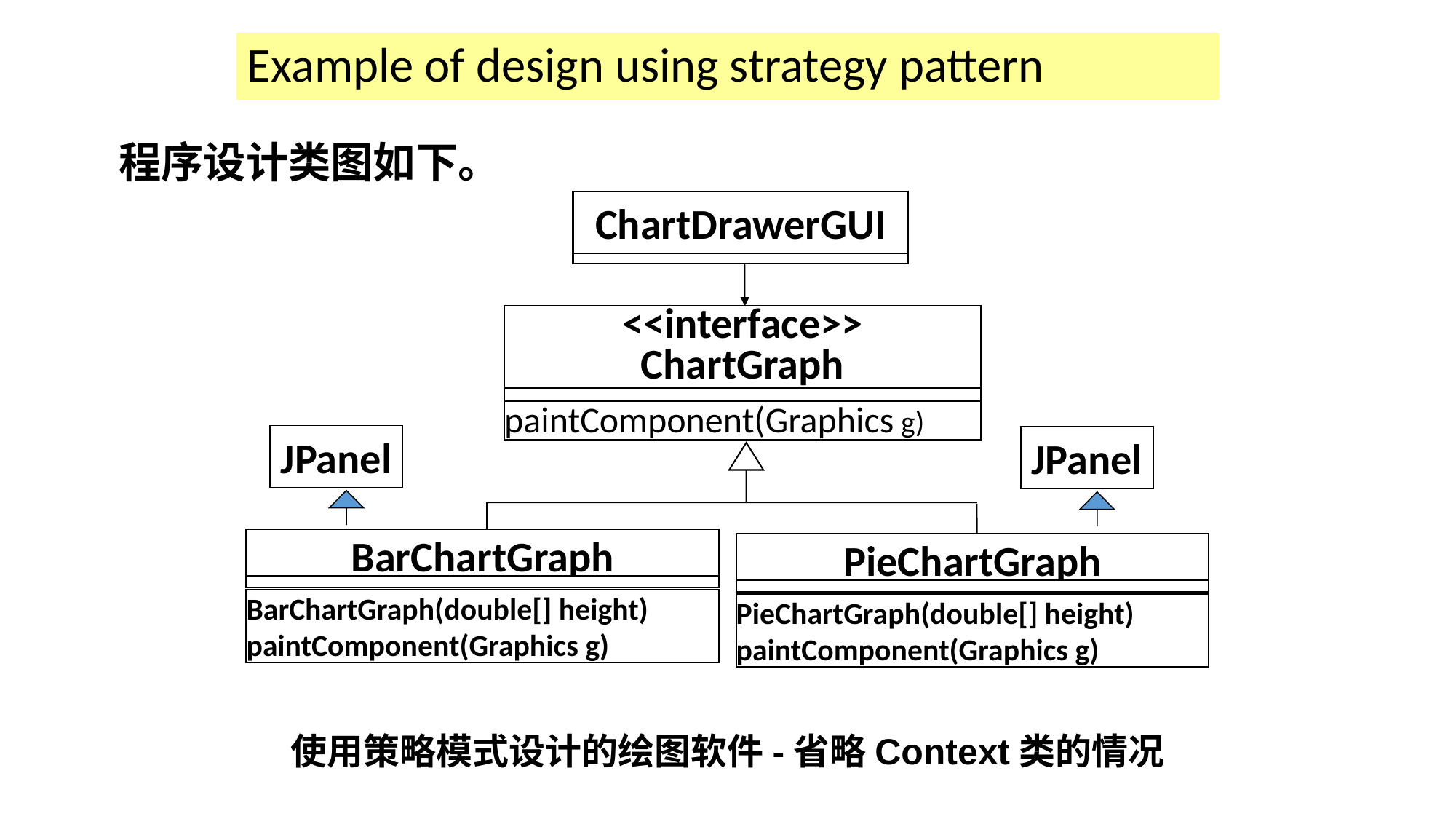

# Example of design using strategy pattern
程序设计类图如下。
ChartDrawerGUI

<<interface>>
ChartGraph

paintComponent(Graphics g)
JPanel
JPanel

BarChartGraph

BarChartGraph(double[] height)
paintComponent(Graphics g)
PieChartGraph

PieChartGraph(double[] height)
paintComponent(Graphics g)
使用策略模式设计的绘图软件-省略Context类的情况